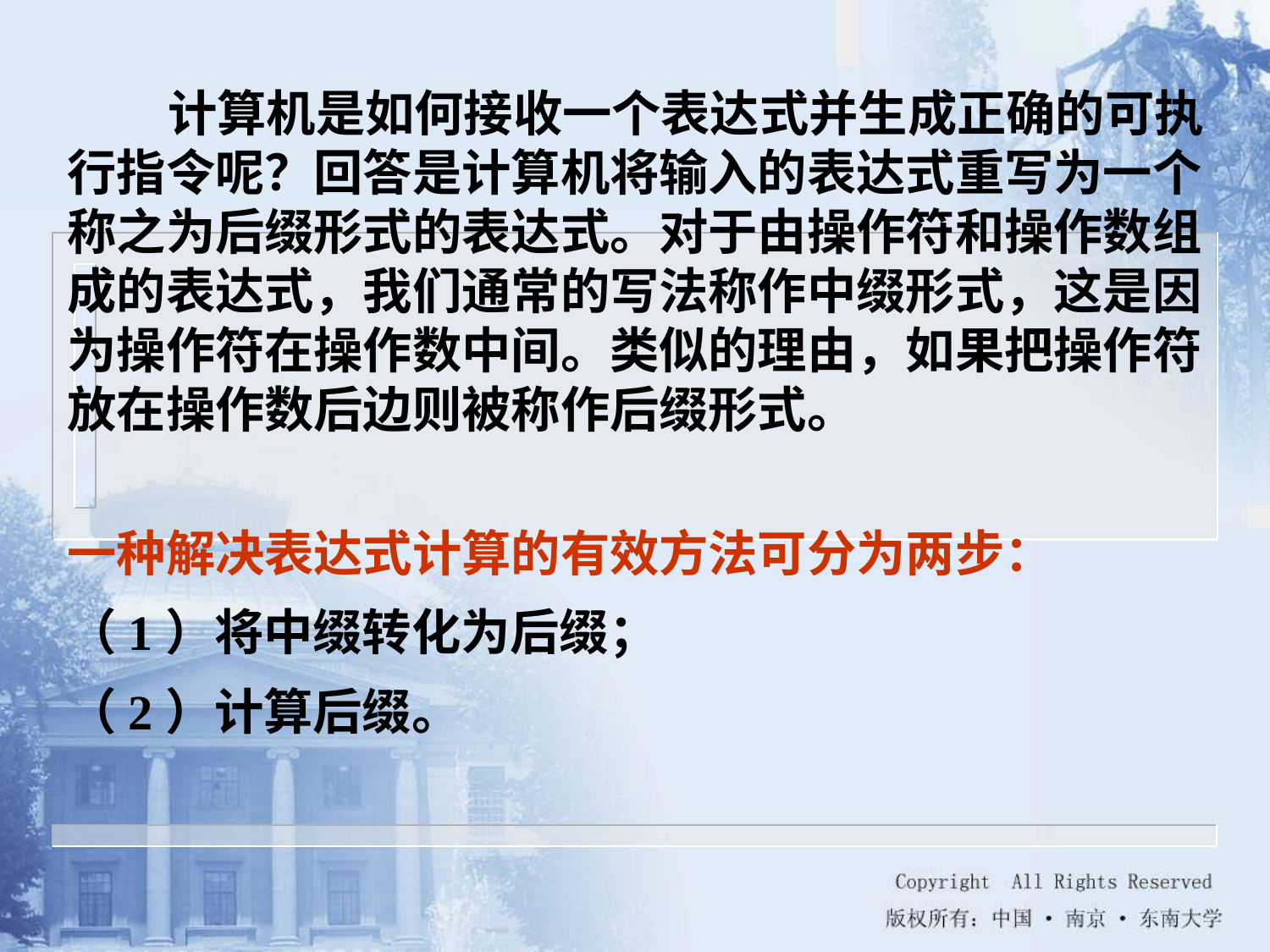

计算机是如何接收一个表达式并生成正确的可执行指令呢？回答是计算机将输入的表达式重写为一个称之为后缀形式的表达式。对于由操作符和操作数组成的表达式，我们通常的写法称作中缀形式，这是因为操作符在操作数中间。类似的理由，如果把操作符放在操作数后边则被称作后缀形式。
一种解决表达式计算的有效方法可分为两步：
（1）将中缀转化为后缀；
（2）计算后缀。